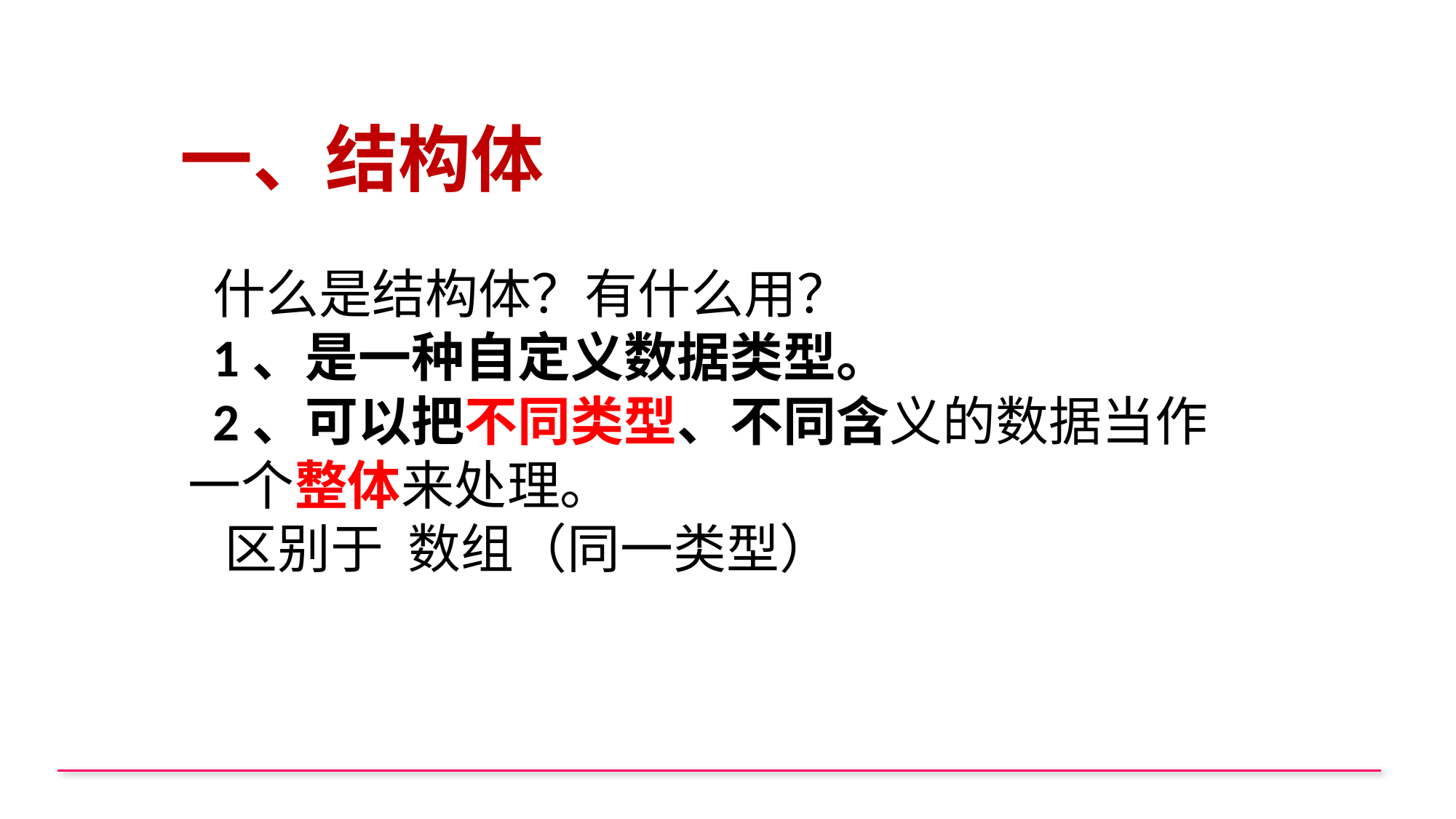

# 一、结构体
 什么是结构体？有什么用？
  1、是一种自定义数据类型。
  2、可以把不同类型、不同含义的数据当作一个整体来处理。
  区别于  数组（同一类型）